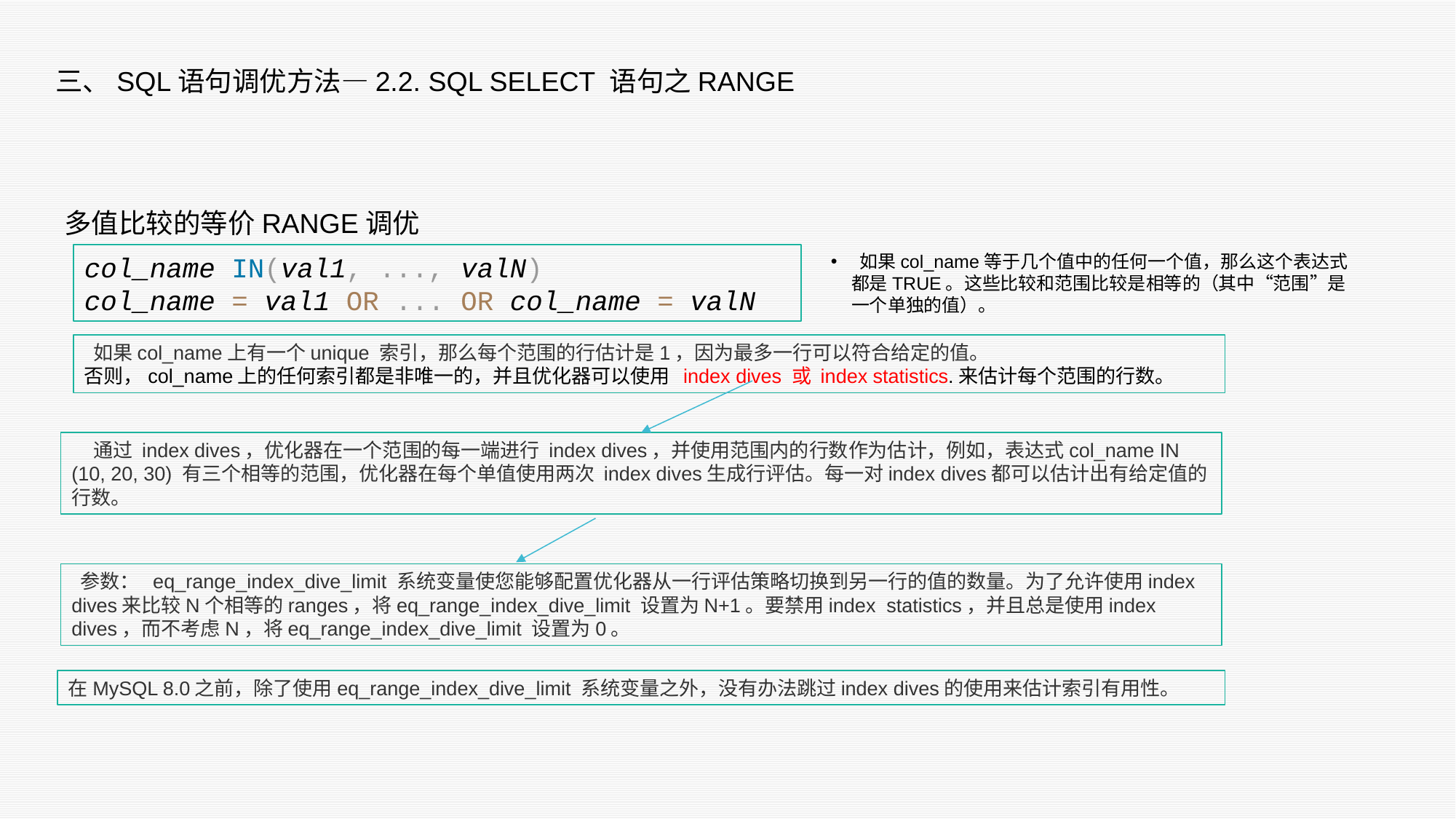

三、SQL语句调优方法—2.2. SQL SELECT 语句之RANGE
多值比较的等价RANGE调优
col_name IN(val1, ..., valN)
col_name = val1 OR ... OR col_name = valN
 如果col_name等于几个值中的任何一个值，那么这个表达式都是TRUE。这些比较和范围比较是相等的（其中“范围”是一个单独的值）。
 如果col_name上有一个unique 索引，那么每个范围的行估计是1，因为最多一行可以符合给定的值。
否则，col_name上的任何索引都是非唯一的，并且优化器可以使用  index dives 或 index statistics.来估计每个范围的行数。
    通过 index dives，优化器在一个范围的每一端进行 index dives，并使用范围内的行数作为估计，例如，表达式col_name IN (10, 20, 30) 有三个相等的范围，优化器在每个单值使用两次 index dives生成行评估。每一对index dives都可以估计出有给定值的行数。
 参数：  eq_range_index_dive_limit 系统变量使您能够配置优化器从一行评估策略切换到另一行的值的数量。为了允许使用index dives来比较N个相等的ranges，将eq_range_index_dive_limit 设置为N+1。要禁用index  statistics，并且总是使用index dives，而不考虑N，将eq_range_index_dive_limit 设置为0。
在MySQL 8.0之前，除了使用eq_range_index_dive_limit 系统变量之外，没有办法跳过index dives的使用来估计索引有用性。